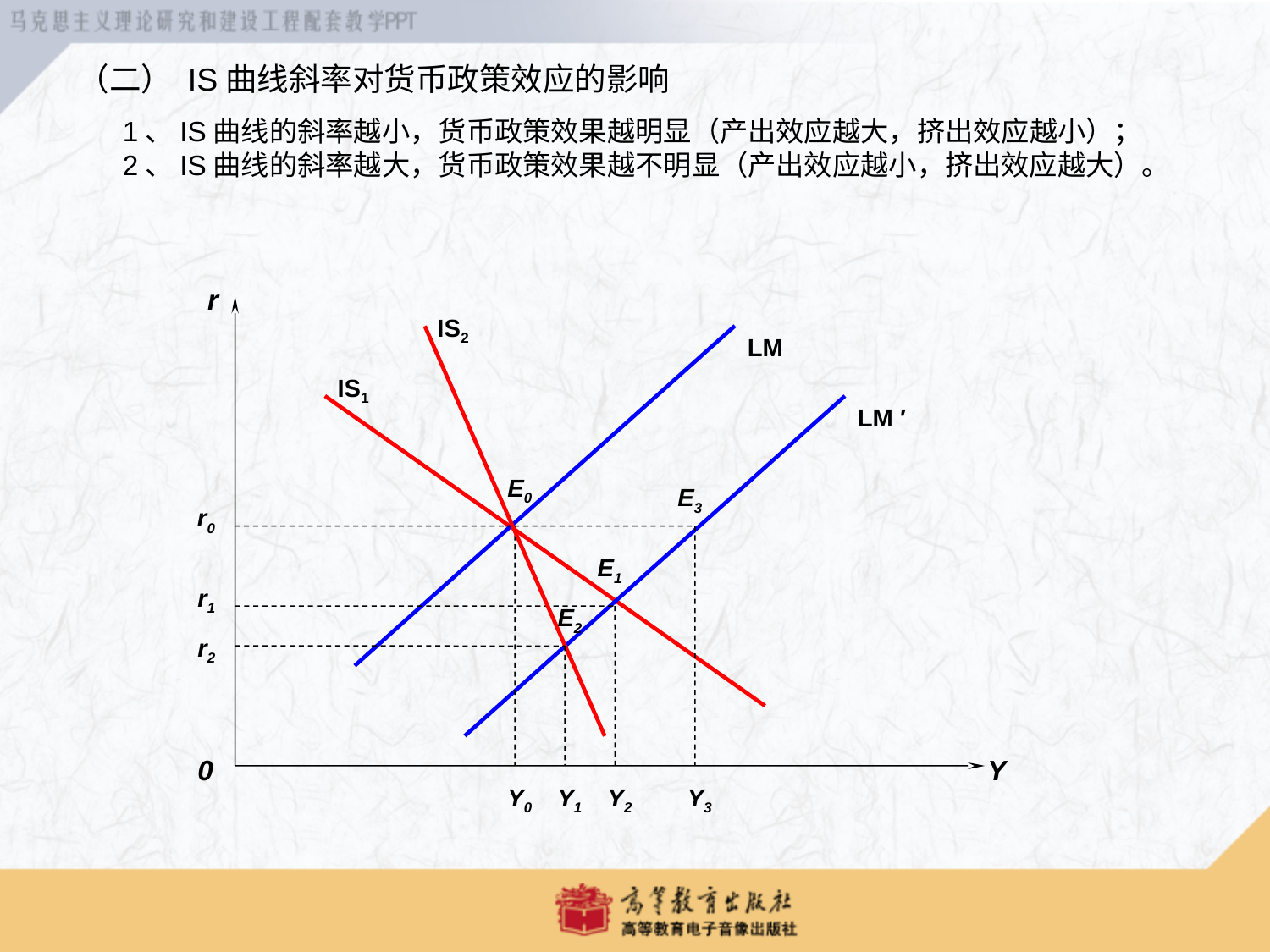

# （二） IS曲线斜率对货币政策效应的影响 1、IS曲线的斜率越小，货币政策效果越明显（产出效应越大，挤出效应越小）； 2、IS曲线的斜率越大，货币政策效果越不明显（产出效应越小，挤出效应越大）。
r

IS2

LM
IS1

LM ′
E0
E3
r0

E1
r1
E2

r2

0
Y

Y0
Y1
Y2
Y3
22